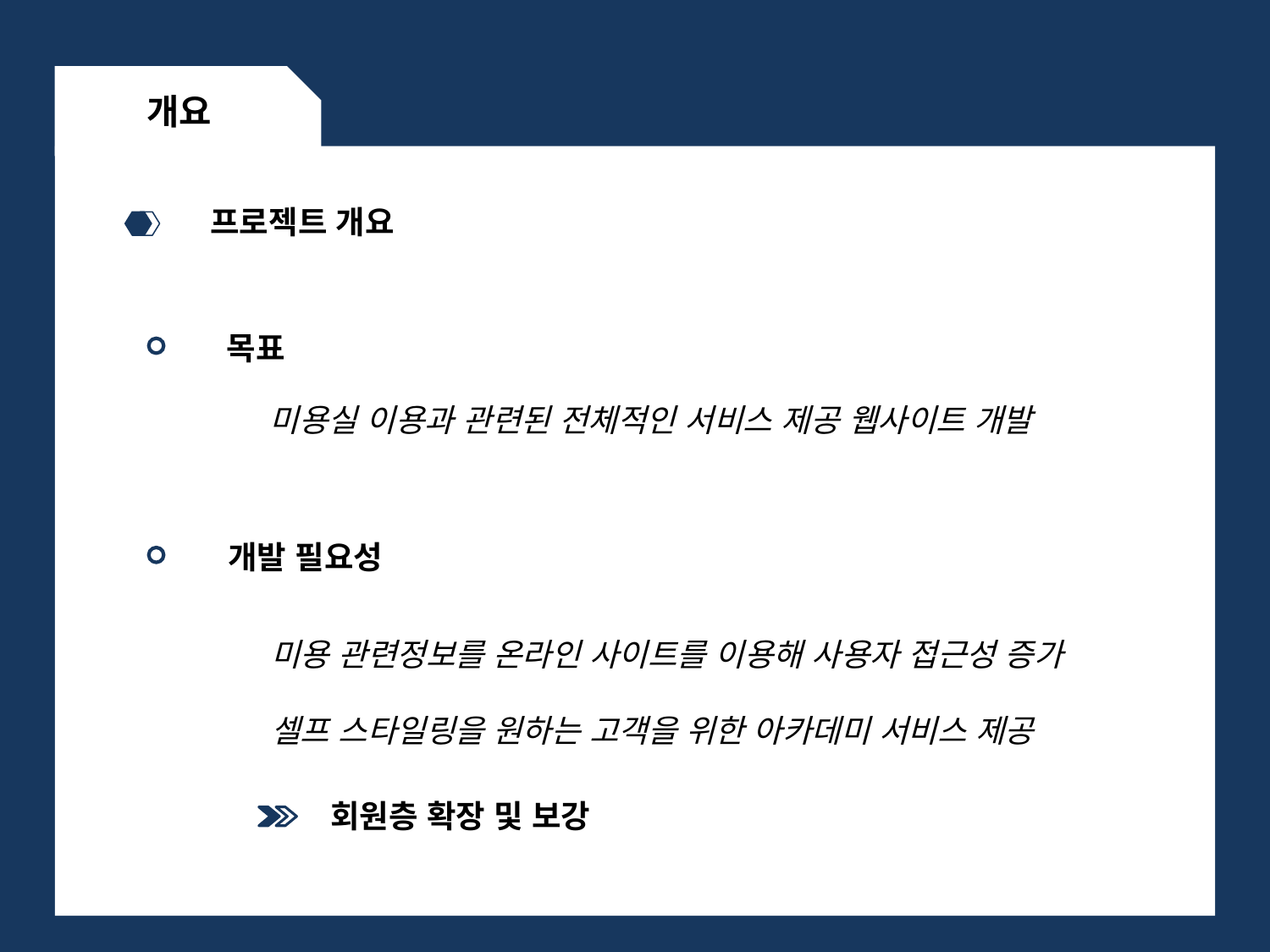

개요

프로젝트 개요

목표

    미용실 이용과 관련된 전체적인 서비스 제공 웹사이트 개발

개발 필요성

    미용 관련정보를 온라인 사이트를 이용해 사용자 접근성 증가

    셀프 스타일링을 원하는 고객을 위한 아카데미 서비스 제공

회원층 확장 및 보강